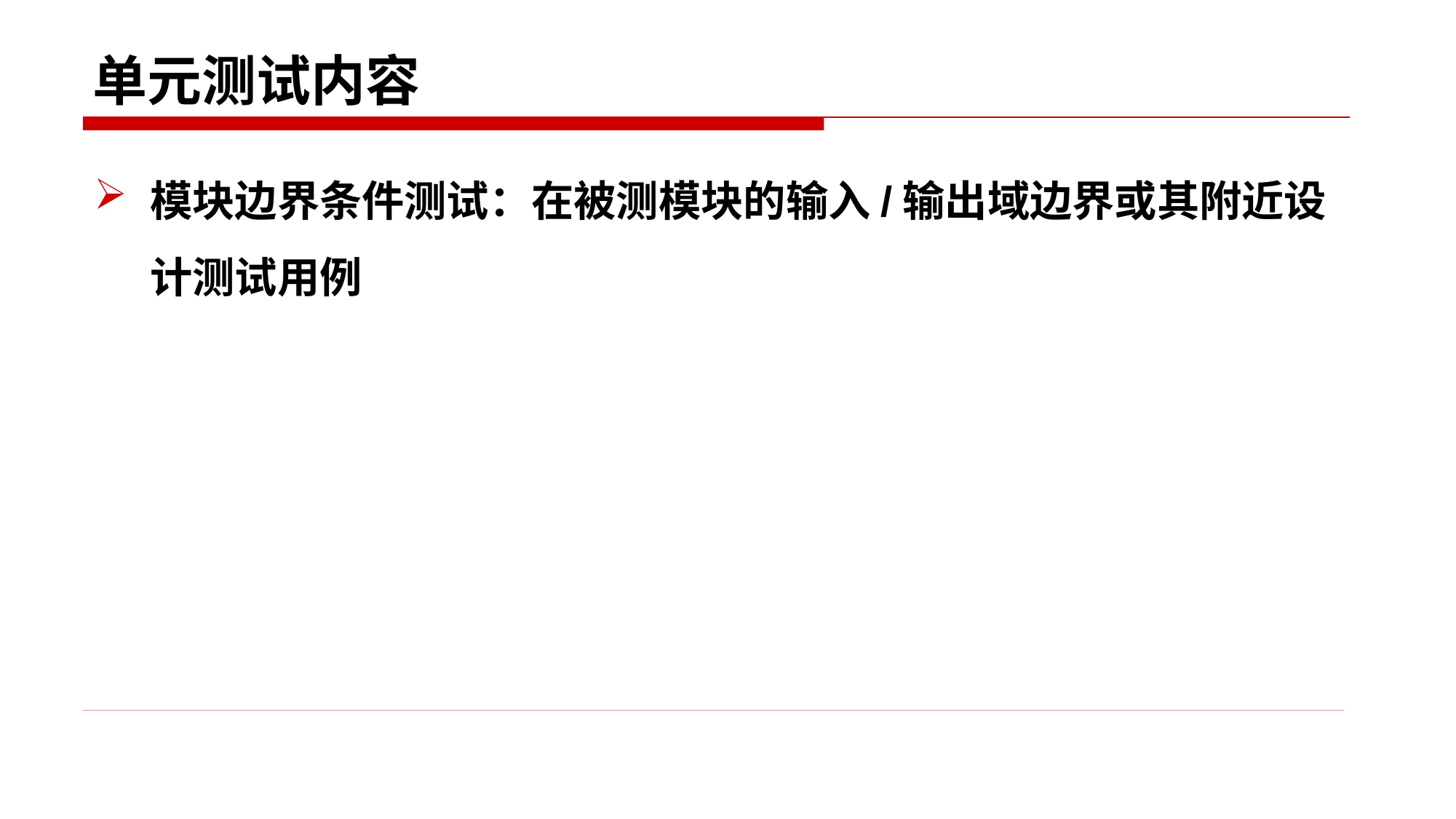

# 单元测试内容
模块边界条件测试：在被测模块的输入/输出域边界或其附近设计测试用例